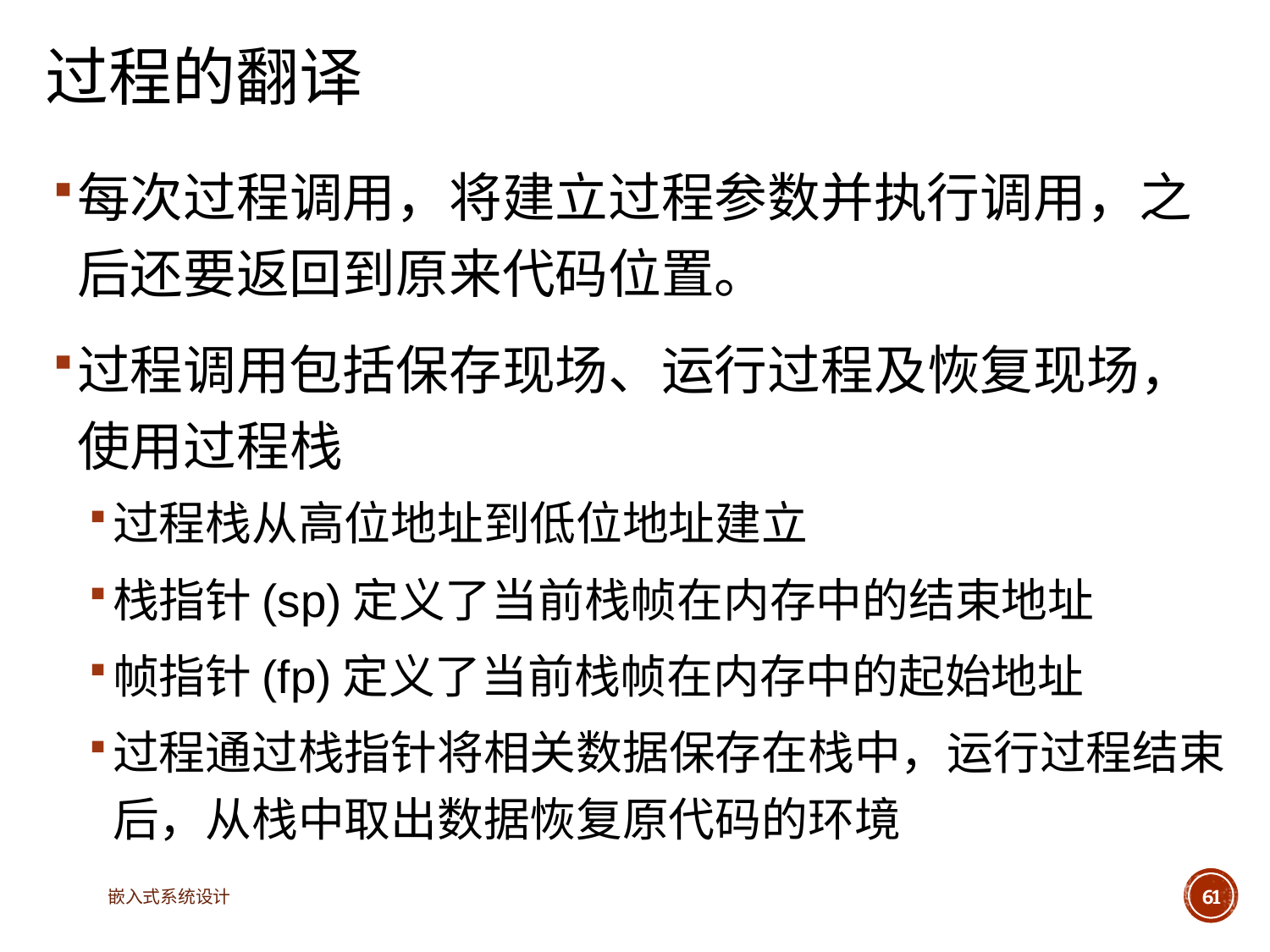

# 过程的翻译
每次过程调用，将建立过程参数并执行调用，之后还要返回到原来代码位置。
过程调用包括保存现场、运行过程及恢复现场，使用过程栈
过程栈从高位地址到低位地址建立
栈指针(sp)定义了当前栈帧在内存中的结束地址
帧指针(fp)定义了当前栈帧在内存中的起始地址
过程通过栈指针将相关数据保存在栈中，运行过程结束后，从栈中取出数据恢复原代码的环境
嵌入式系统设计
61